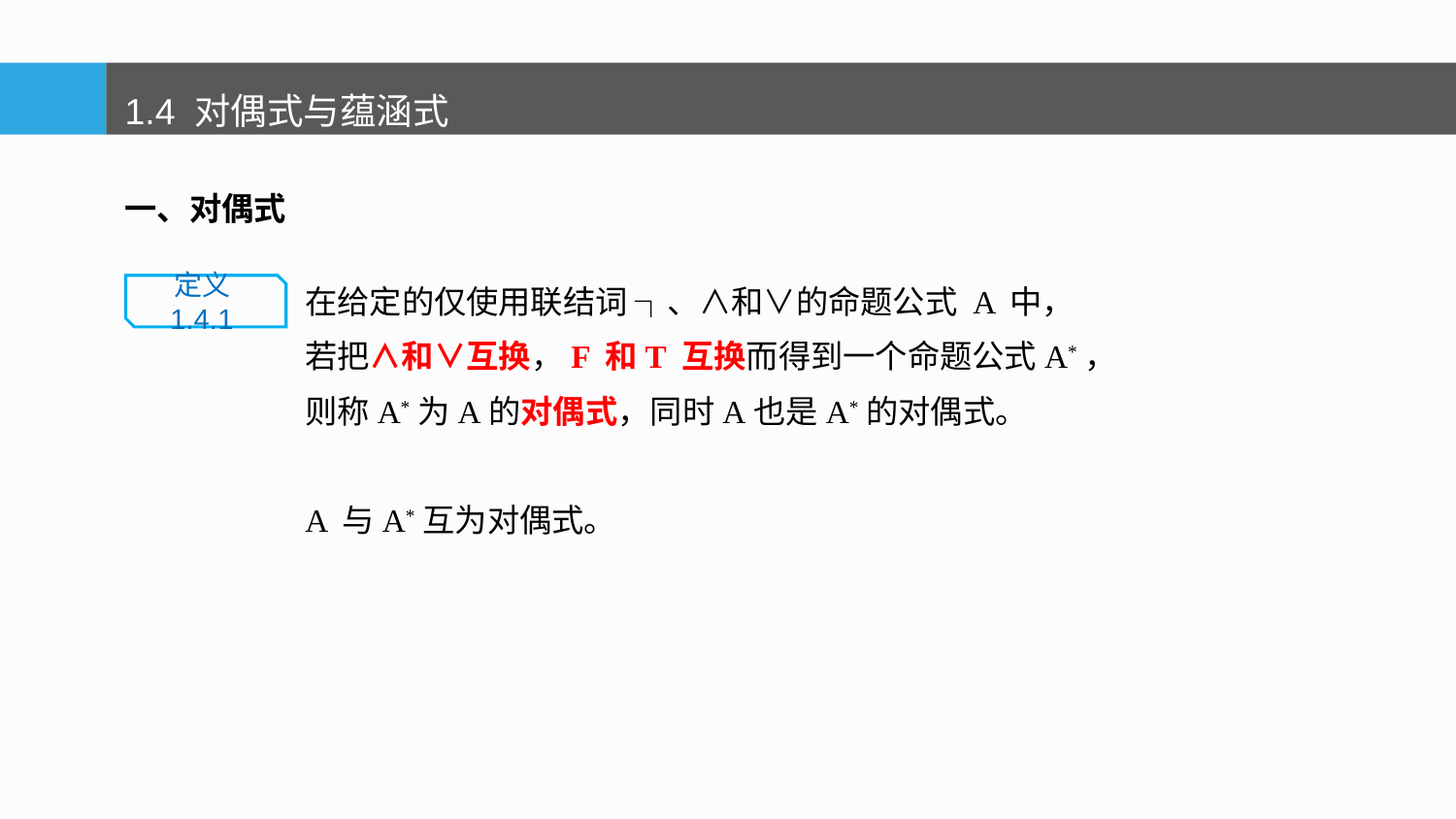

1.4 对偶式与蕴涵式

一、对偶式
在给定的仅使用联结词 ┐、∧和∨的命题公式 A 中，
若把∧和∨互换，F 和T 互换而得到一个命题公式A*，
则称A*为A的对偶式，同时A也是A*的对偶式。

A 与A*互为对偶式。

定义1.4.1